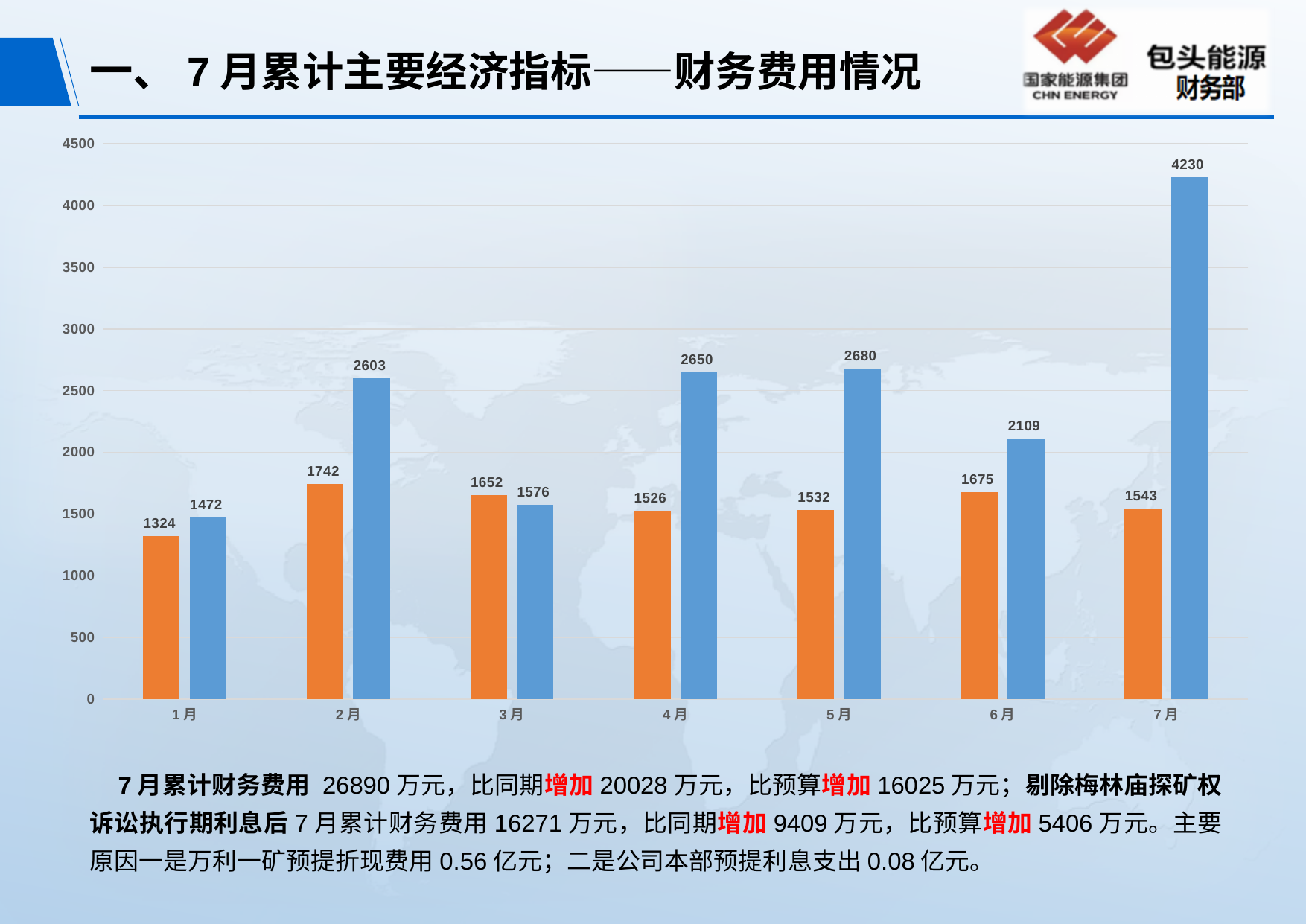

# 一、7月累计主要经济指标——财务费用情况

### Chart

| Category | 上年本月 | 本月实际 |
|---|---|---|
| 1月 | 1323.59 | 1471.66 |
| 2月 | 1741.84 | 2602.77 |
| 3月 | 1651.82 | 1576.08 |
| 4月 | 1525.99 | 2650.23 |
| 5月 | 1532.4 | 2680.17 |
| 6月 | 1675.31 | 2108.86 |
| 7月 | 1543.39 | 4229.58 |
    7月累计财务费用 26890万元，比同期增加20028万元，比预算增加16025万元；剔除梅林庙探矿权诉讼执行期利息后7月累计财务费用16271万元，比同期增加9409万元，比预算增加5406万元。主要原因一是万利一矿预提折现费用0.56亿元；二是公司本部预提利息支出0.08亿元。
14